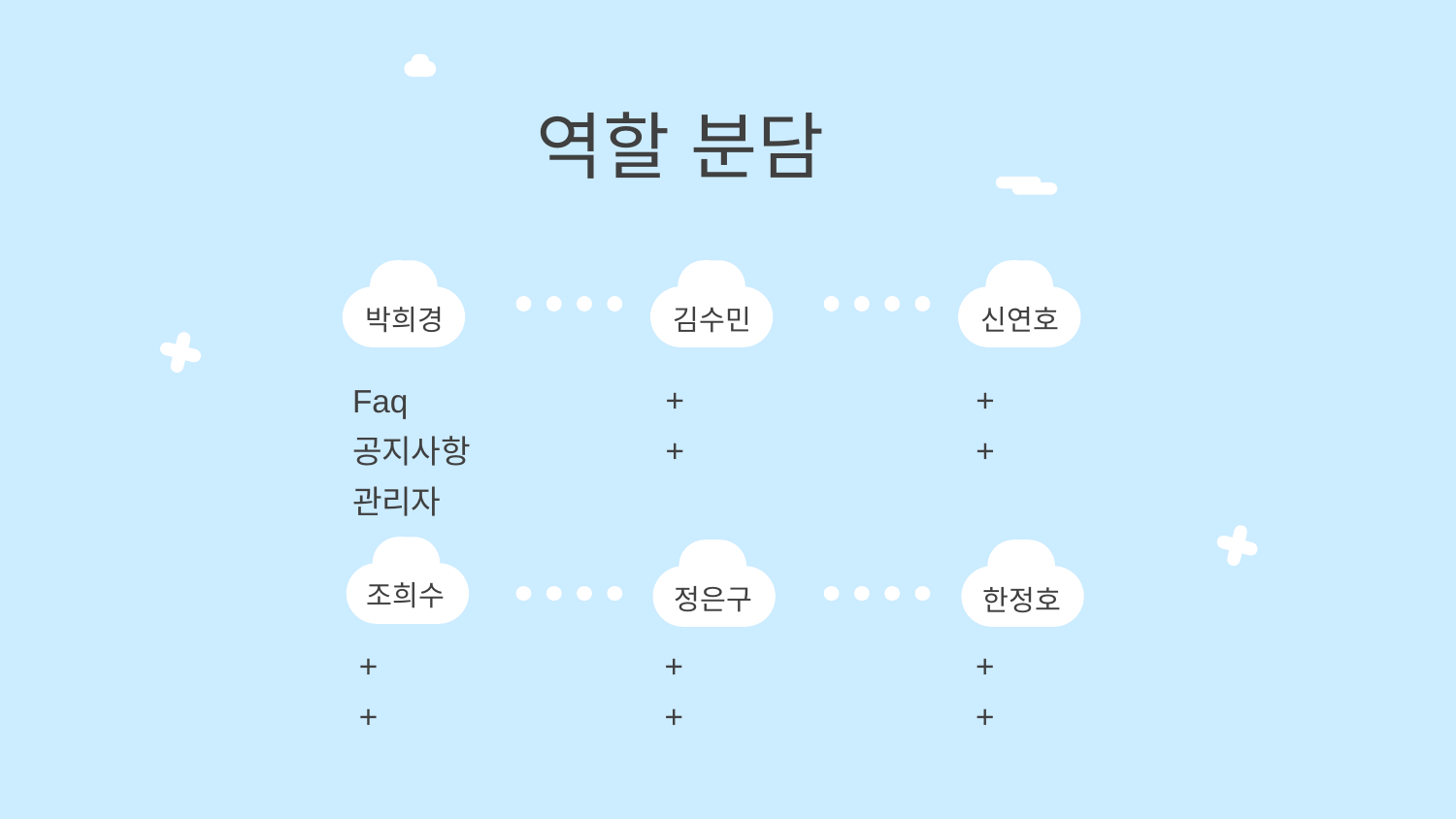

역할 분담

김수민
박희경
신연호
+
+
+
+
Faq
공지사항
관리자

조희수
정은구
한정호
+
+
+
+
+
+